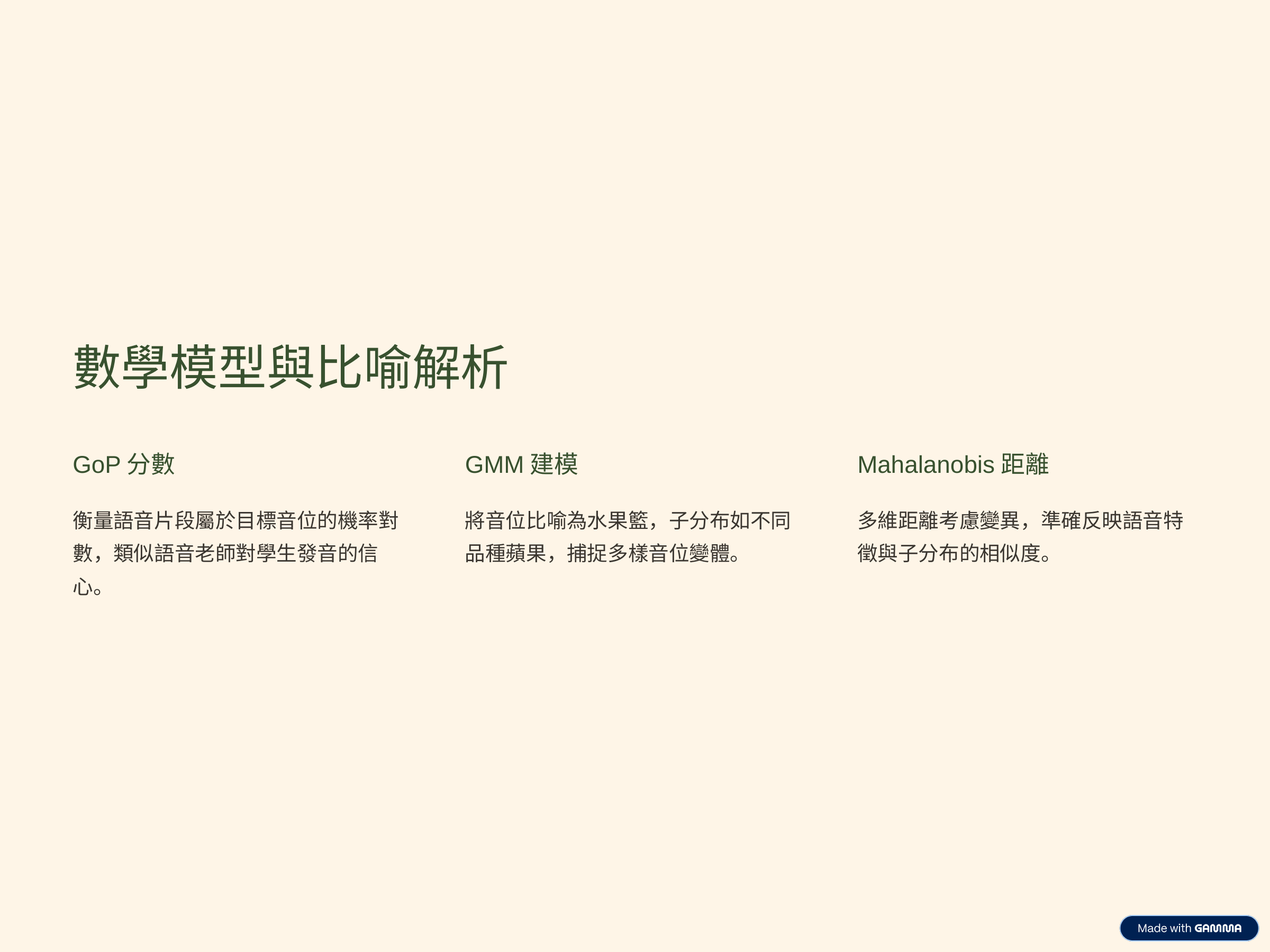

數學模型與比喻解析
GoP分數
GMM建模
Mahalanobis距離
衡量語音片段屬於目標音位的機率對數，類似語音老師對學生發音的信心。
將音位比喻為水果籃，子分布如不同品種蘋果，捕捉多樣音位變體。
多維距離考慮變異，準確反映語音特徵與子分布的相似度。